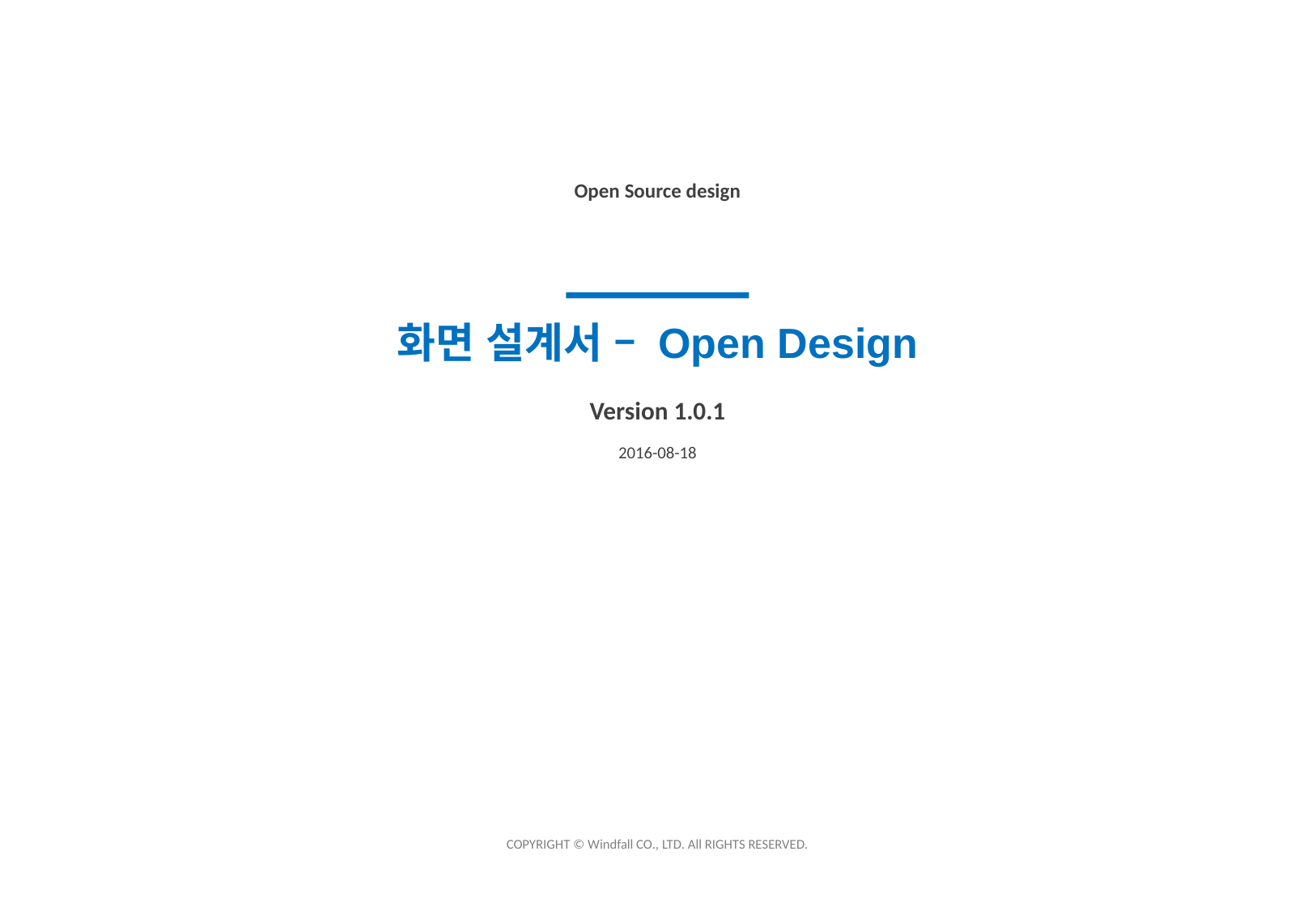

# 화면 설계서 – Open Design
Version 1.0.1
2016-08-18